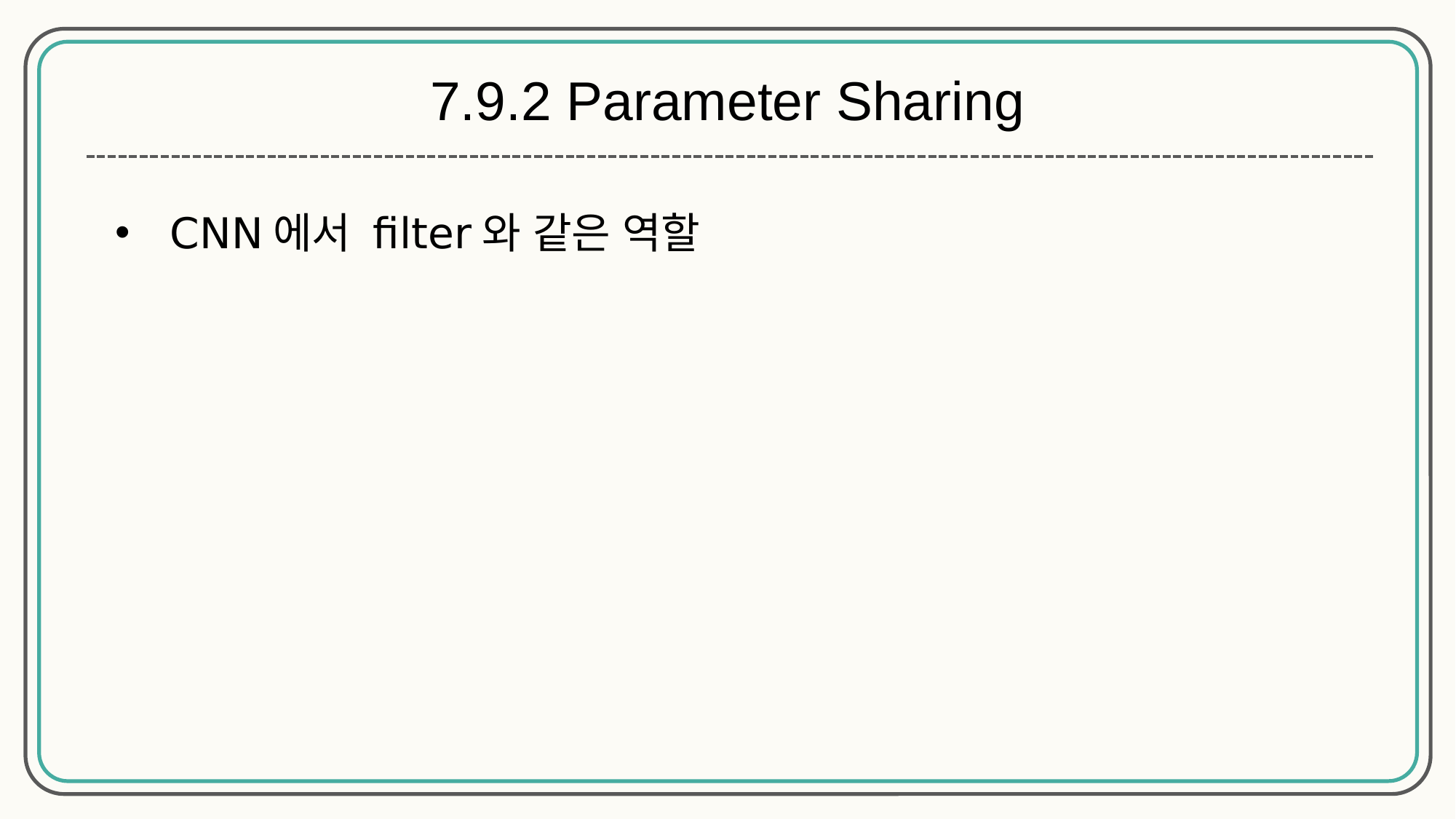

7.9.2 Parameter Sharing
CNN에서 filter와 같은 역할